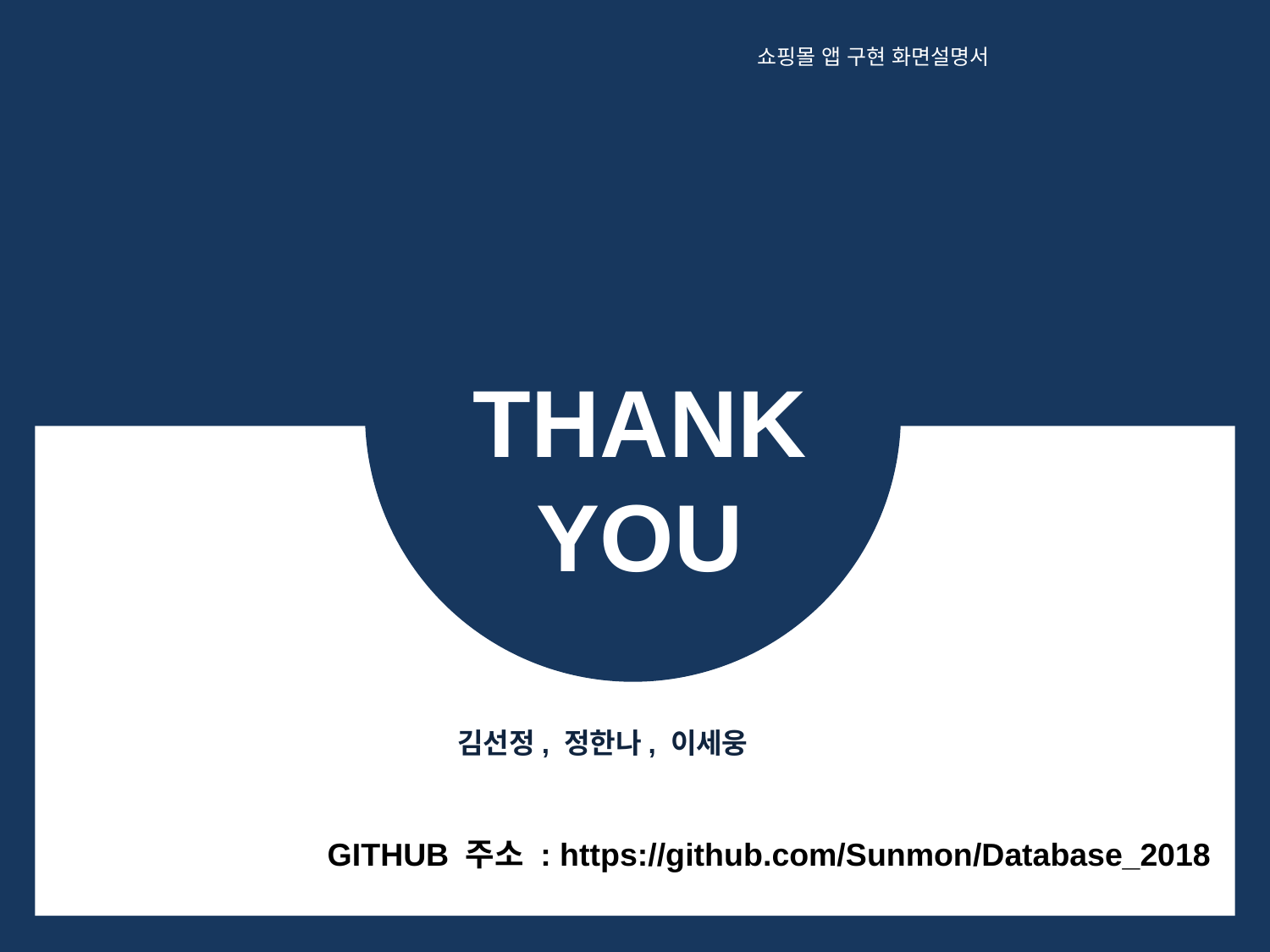

쇼핑몰 앱 구현 화면설명서

THANK
YOU

김선정, 정한나, 이세웅
GITHUB 주소 : https://github.com/Sunmon/Database_2018